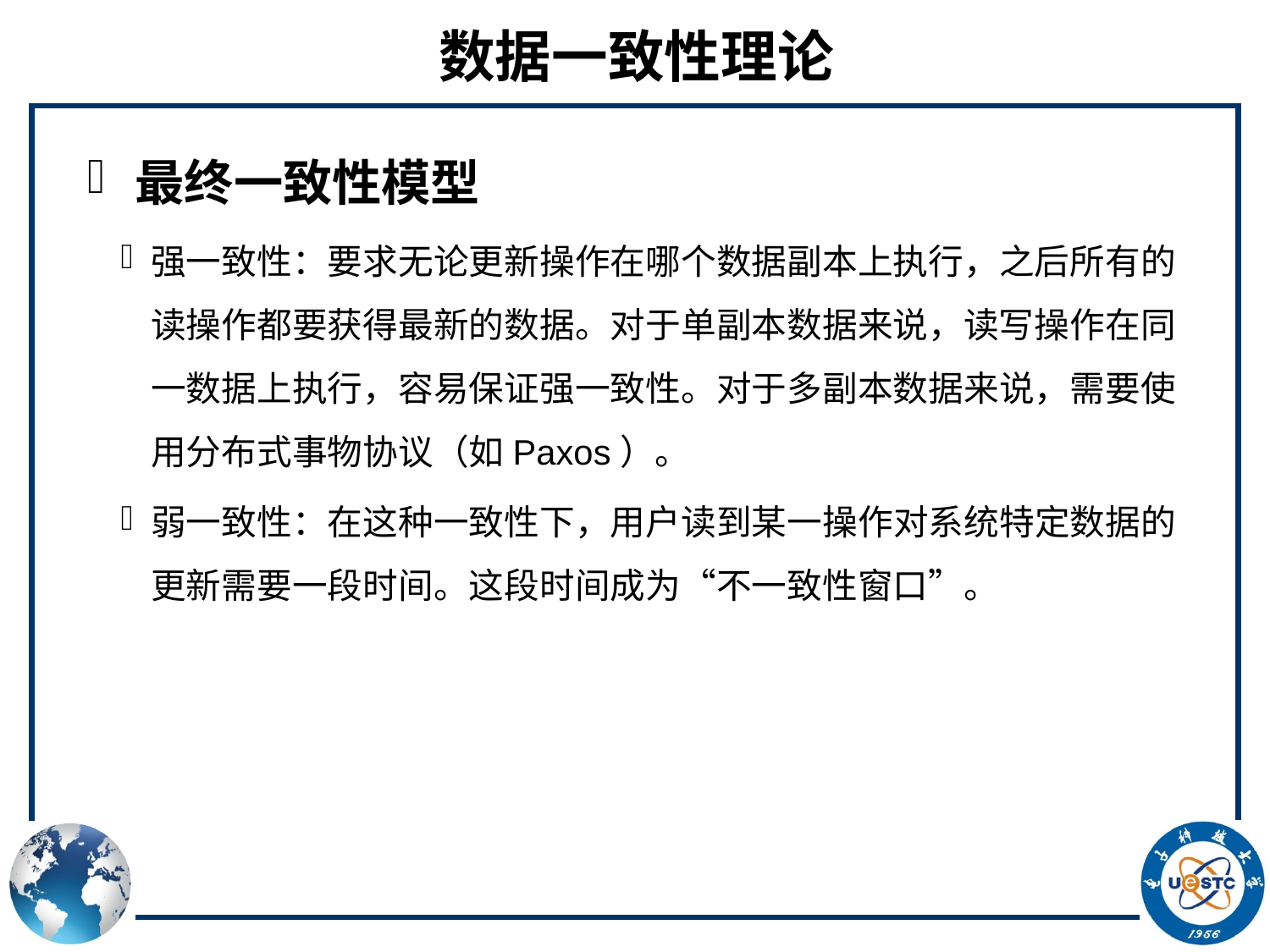

# 数据一致性理论
最终一致性模型
强一致性：要求无论更新操作在哪个数据副本上执行，之后所有的读操作都要获得最新的数据。对于单副本数据来说，读写操作在同一数据上执行，容易保证强一致性。对于多副本数据来说，需要使用分布式事物协议（如Paxos）。
弱一致性：在这种一致性下，用户读到某一操作对系统特定数据的更新需要一段时间。这段时间成为“不一致性窗口”。